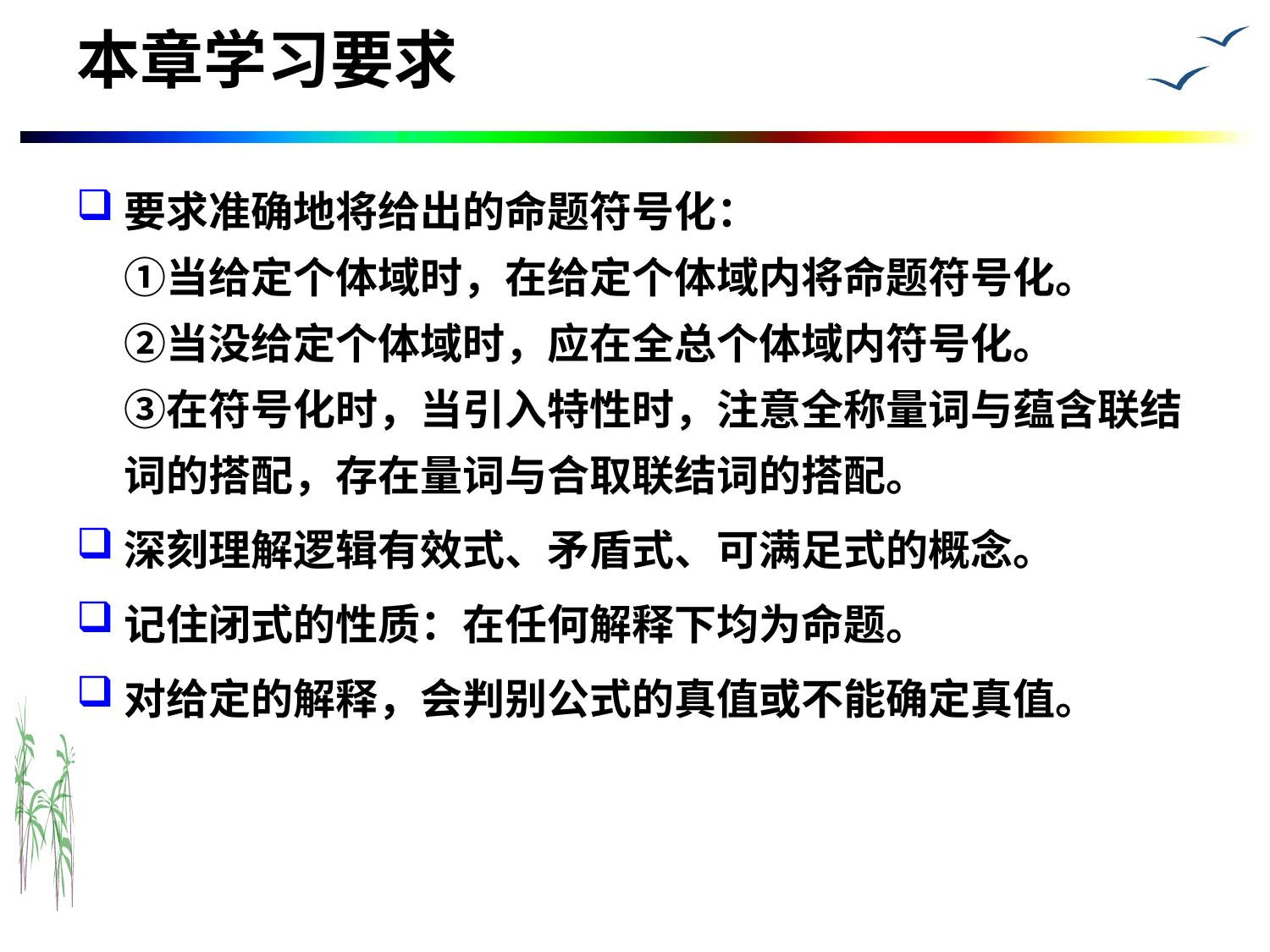

# 本章学习要求
要求准确地将给出的命题符号化：
①当给定个体域时，在给定个体域内将命题符号化。
②当没给定个体域时，应在全总个体域内符号化。
③在符号化时，当引入特性时，注意全称量词与蕴含联结词的搭配，存在量词与合取联结词的搭配。
深刻理解逻辑有效式、矛盾式、可满足式的概念。
记住闭式的性质：在任何解释下均为命题。
对给定的解释，会判别公式的真值或不能确定真值。